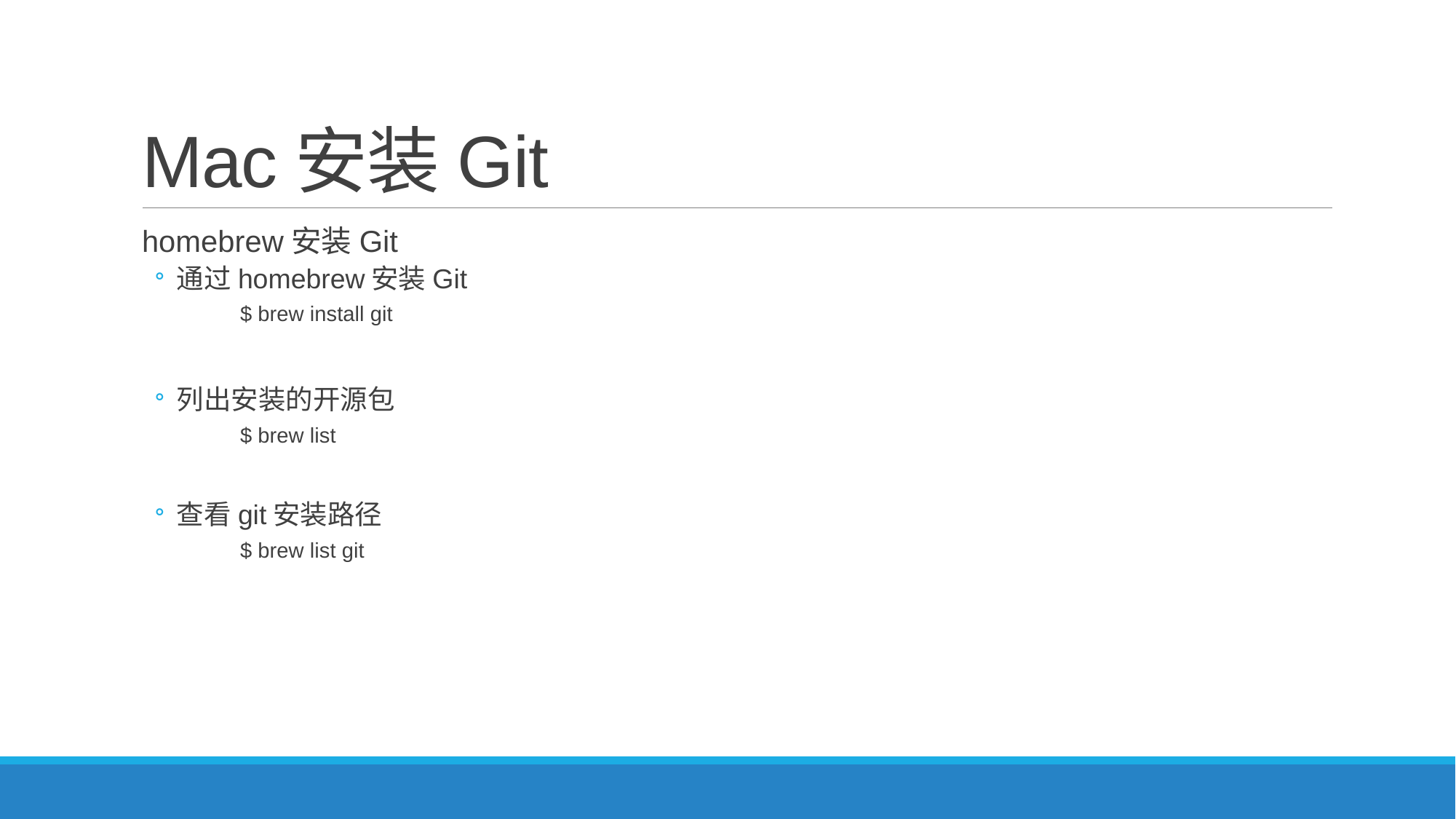

# Mac安装Git
homebrew安装Git
通过homebrew安装Git
$ brew install git

列出安装的开源包
$ brew list

查看git安装路径
$ brew list git